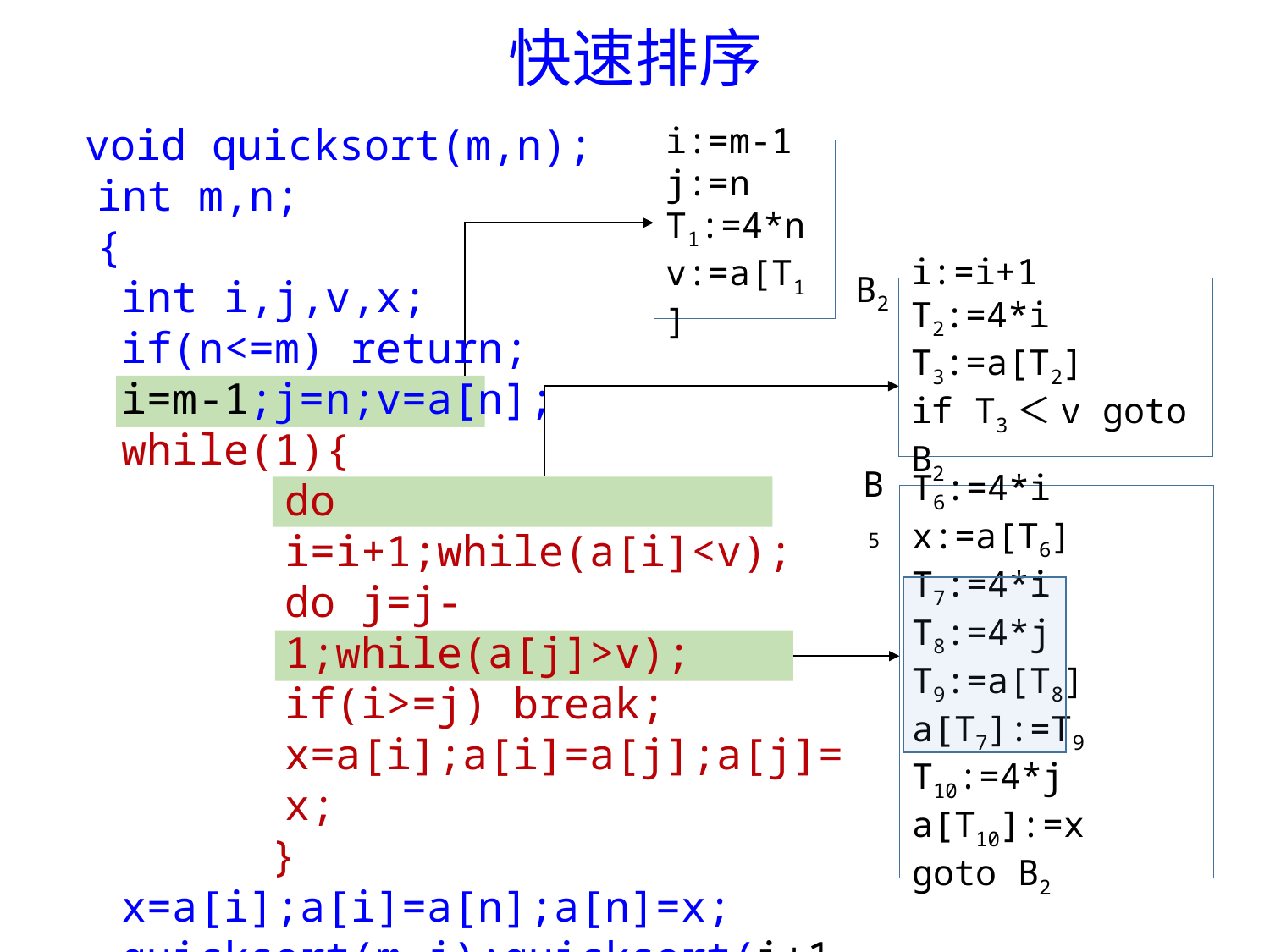

# 快速排序
void quicksort(m,n);
int m,n;
{
int i,j,v,x;
if(n<=m) return;
i=m-1;j=n;v=a[n];
while(1){
do i=i+1;while(a[i]<v);
do j=j-1;while(a[j]>v);
if(i>=j) break;
x=a[i];a[i]=a[j];a[j]=x;
}
x=a[i];a[i]=a[n];a[n]=x;
quicksort(m,j);quicksort(i+1,n);
}
i:=m-1
j:=n
T1:=4*n
v:=a[T1]

B2
i:=i+1
T2:=4*i
T3:=a[T2]
if T3＜v goto B2

B5
T6:=4*i
x:=a[T6]
T7:=4*i
T8:=4*j
T9:=a[T8]
a[T7]:=T9
T10:=4*j
a[T10]:=x
goto B2